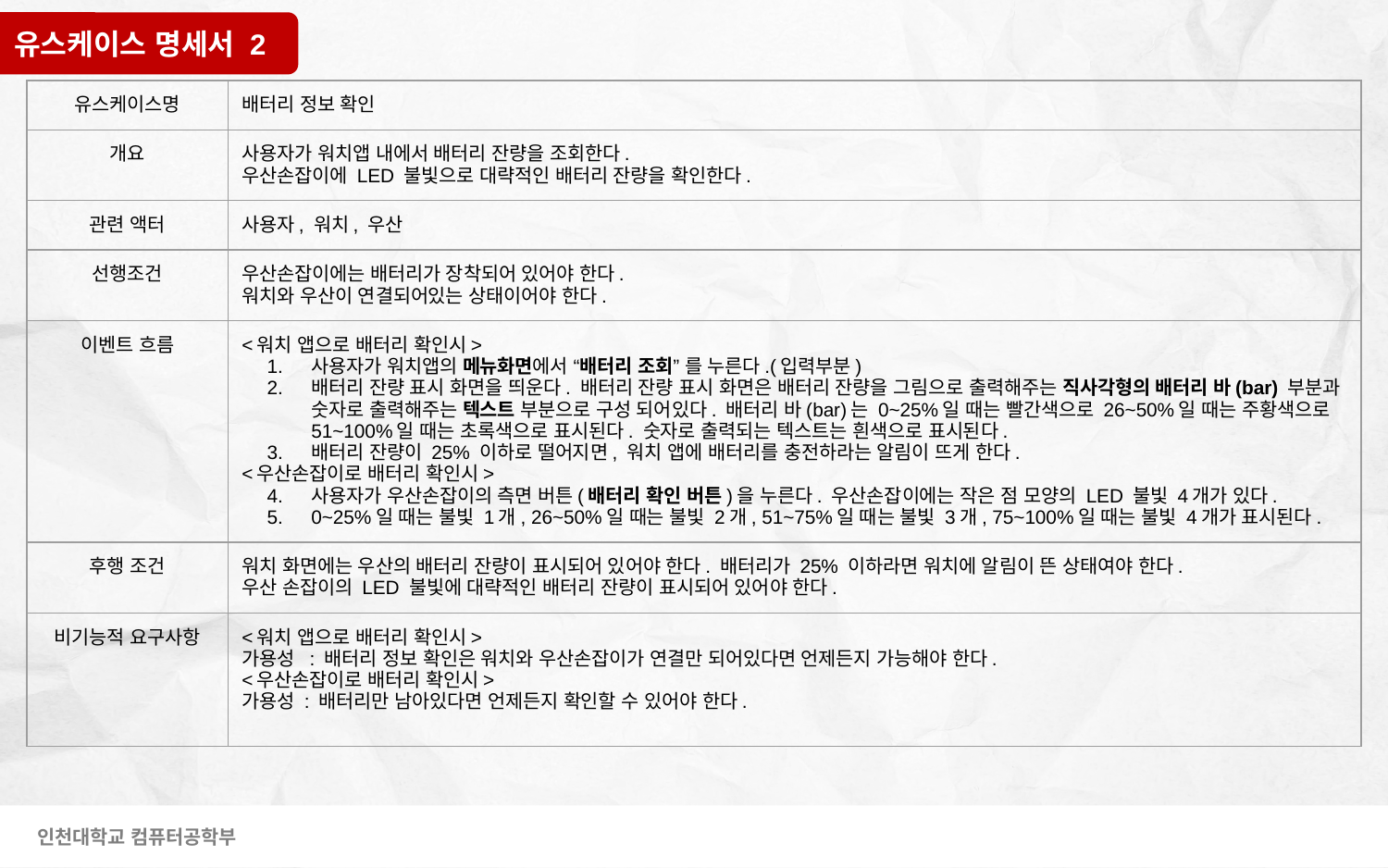

유스케이스 명세서 2

| 유스케이스명 | 배터리 정보 확인 |
| --- | --- |
| 개요 | 사용자가 워치앱 내에서 배터리 잔량을 조회한다. 우산손잡이에 LED 불빛으로 대략적인 배터리 잔량을 확인한다. |
| 관련 액터 | 사용자, 워치, 우산 |
| 선행조건 | 우산손잡이에는 배터리가 장착되어 있어야 한다. 워치와 우산이 연결되어있는 상태이어야 한다. |
| 이벤트 흐름 | <워치 앱으로 배터리 확인시> 사용자가 워치앱의 메뉴화면에서 “배터리 조회” 를 누른다.(입력부분) 배터리 잔량 표시 화면을 띄운다. 배터리 잔량 표시 화면은 배터리 잔량을 그림으로 출력해주는 직사각형의 배터리 바(bar) 부분과 숫자로 출력해주는 텍스트 부분으로 구성 되어있다. 배터리 바(bar)는 0~25%일 때는 빨간색으로 26~50%일 때는 주황색으로 51~100%일 때는 초록색으로 표시된다. 숫자로 출력되는 텍스트는 흰색으로 표시된다. 배터리 잔량이 25% 이하로 떨어지면, 워치 앱에 배터리를 충전하라는 알림이 뜨게 한다. <우산손잡이로 배터리 확인시> 사용자가 우산손잡이의 측면 버튼(배터리 확인 버튼)을 누른다. 우산손잡이에는 작은 점 모양의 LED 불빛 4개가 있다. 0~25%일 때는 불빛 1개, 26~50%일 때는 불빛 2개, 51~75%일 때는 불빛 3개, 75~100%일 때는 불빛 4개가 표시된다. |
| 후행 조건 | 워치 화면에는 우산의 배터리 잔량이 표시되어 있어야 한다. 배터리가 25% 이하라면 워치에 알림이 뜬 상태여야 한다. 우산 손잡이의 LED 불빛에 대략적인 배터리 잔량이 표시되어 있어야 한다. |
| 비기능적 요구사항 | <워치 앱으로 배터리 확인시> 가용성 : 배터리 정보 확인은 워치와 우산손잡이가 연결만 되어있다면 언제든지 가능해야 한다. <우산손잡이로 배터리 확인시> 가용성 : 배터리만 남아있다면 언제든지 확인할 수 있어야 한다. |

인천대학교 컴퓨터공학부